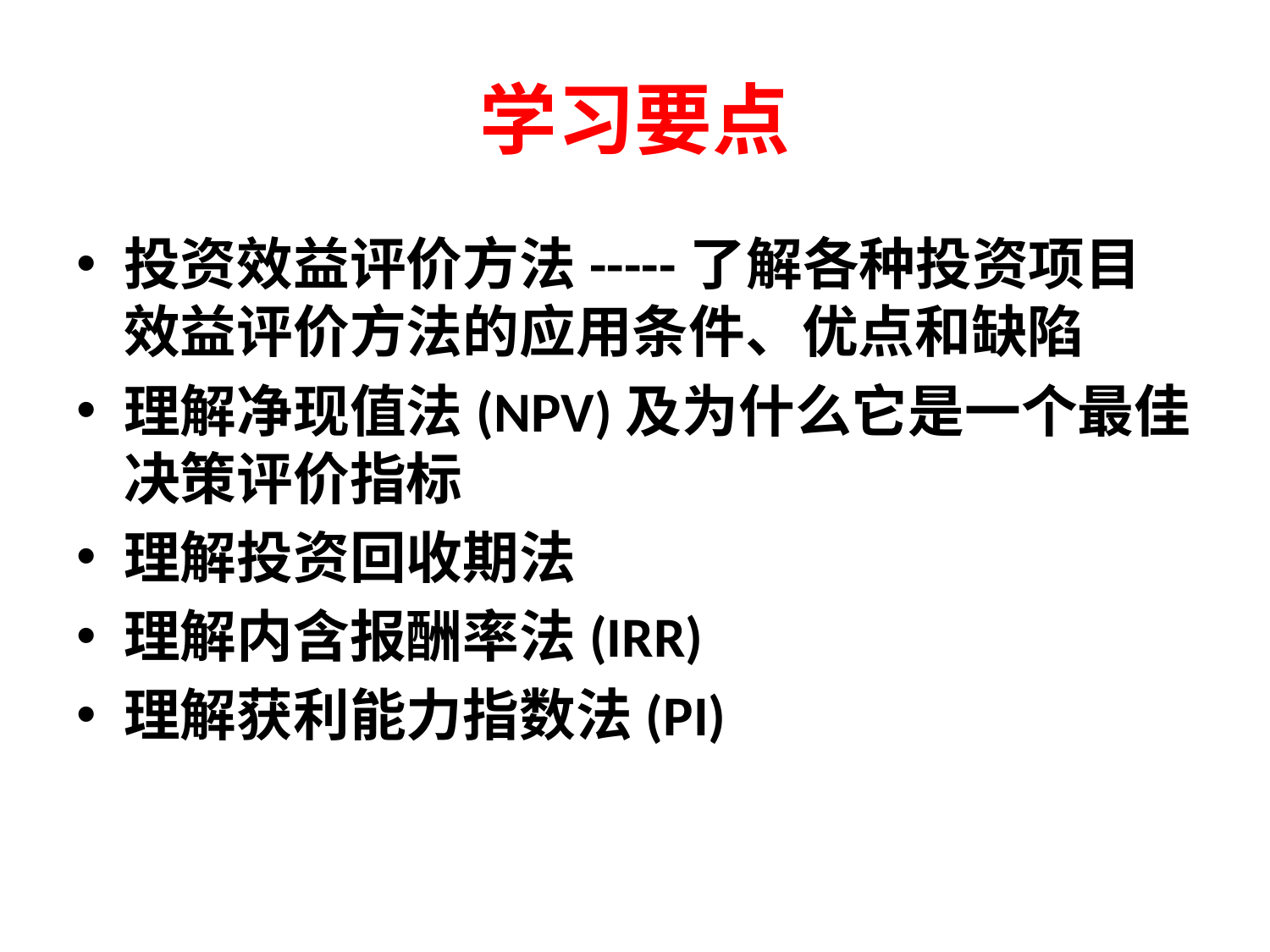

# 学习要点
投资效益评价方法-----了解各种投资项目效益评价方法的应用条件、优点和缺陷
理解净现值法(NPV)及为什么它是一个最佳决策评价指标
理解投资回收期法
理解内含报酬率法(IRR)
理解获利能力指数法(PI)